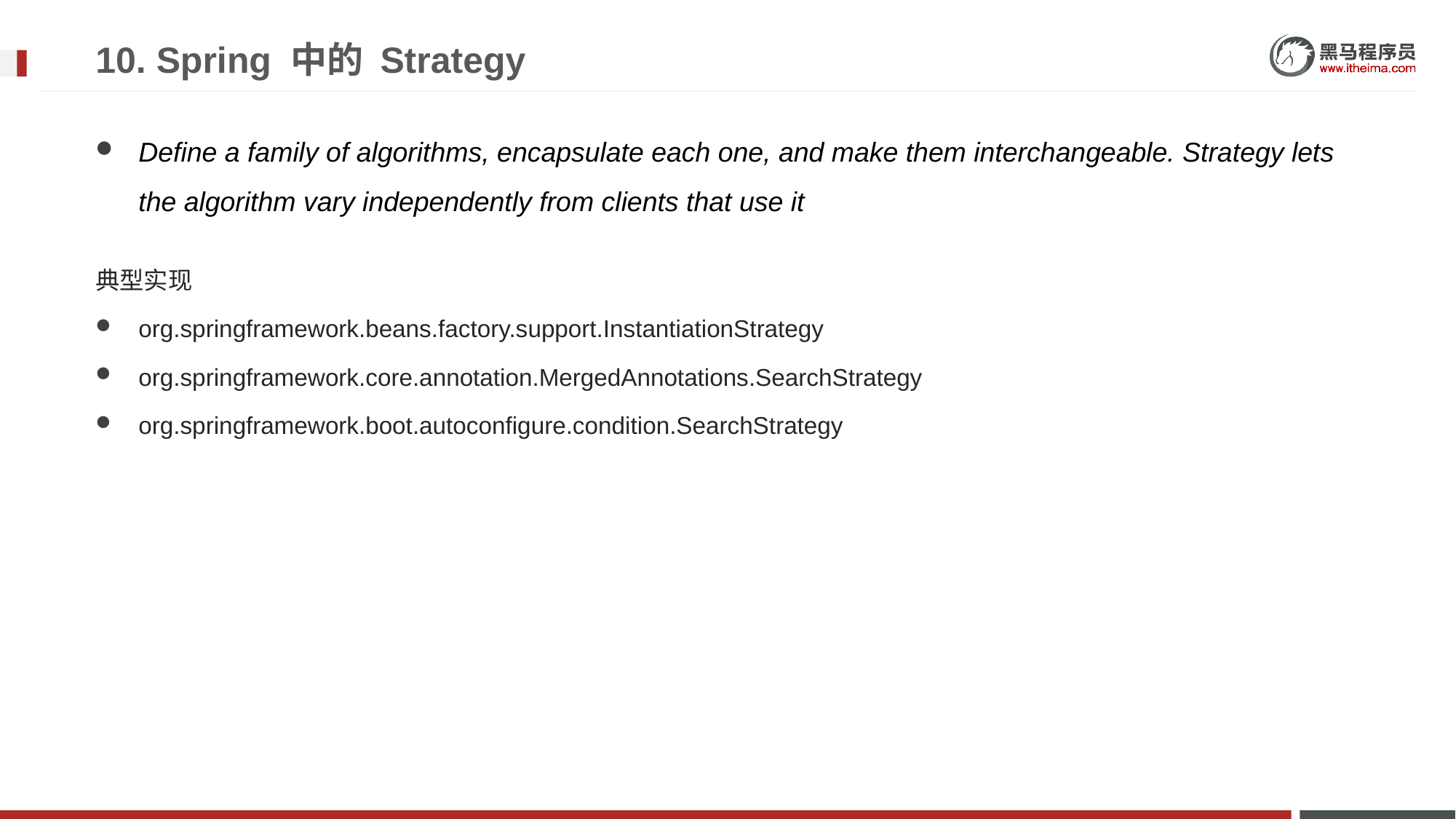

# 10. Spring 中的 Strategy
Define a family of algorithms, encapsulate each one, and make them interchangeable. Strategy lets the algorithm vary independently from clients that use it
典型实现
org.springframework.beans.factory.support.InstantiationStrategy
org.springframework.core.annotation.MergedAnnotations.SearchStrategy
org.springframework.boot.autoconfigure.condition.SearchStrategy